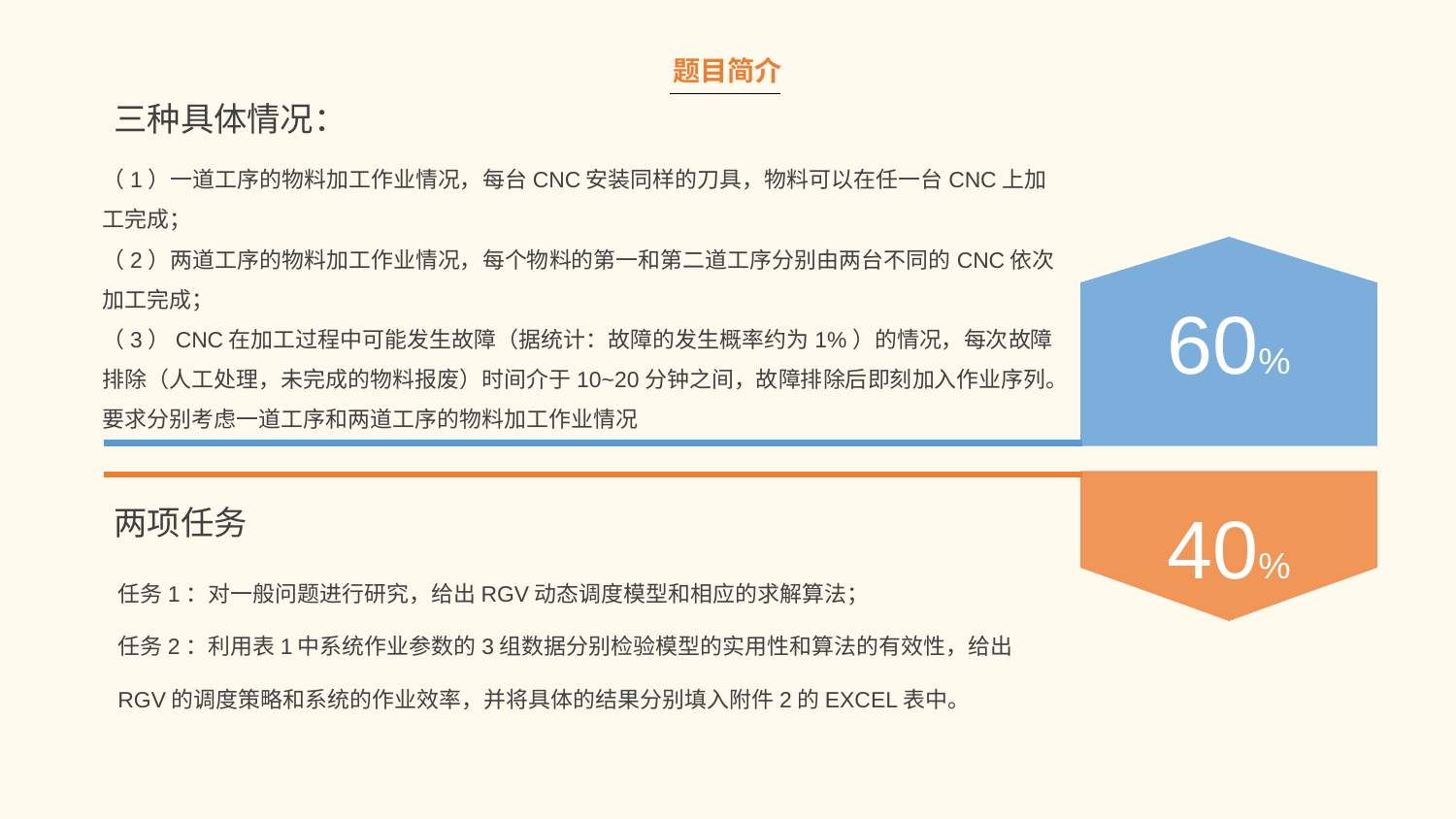

题目简介
三种具体情况：
（1）一道工序的物料加工作业情况，每台CNC安装同样的刀具，物料可以在任一台CNC上加工完成；
（2）两道工序的物料加工作业情况，每个物料的第一和第二道工序分别由两台不同的CNC依次加工完成；
（3）CNC在加工过程中可能发生故障（据统计：故障的发生概率约为1%）的情况，每次故障排除（人工处理，未完成的物料报废）时间介于10~20分钟之间，故障排除后即刻加入作业序列。要求分别考虑一道工序和两道工序的物料加工作业情况
60%
40%
两项任务
任务1：对一般问题进行研究，给出RGV动态调度模型和相应的求解算法；
任务2：利用表1中系统作业参数的3组数据分别检验模型的实用性和算法的有效性，给出RGV的调度策略和系统的作业效率，并将具体的结果分别填入附件2的EXCEL表中。